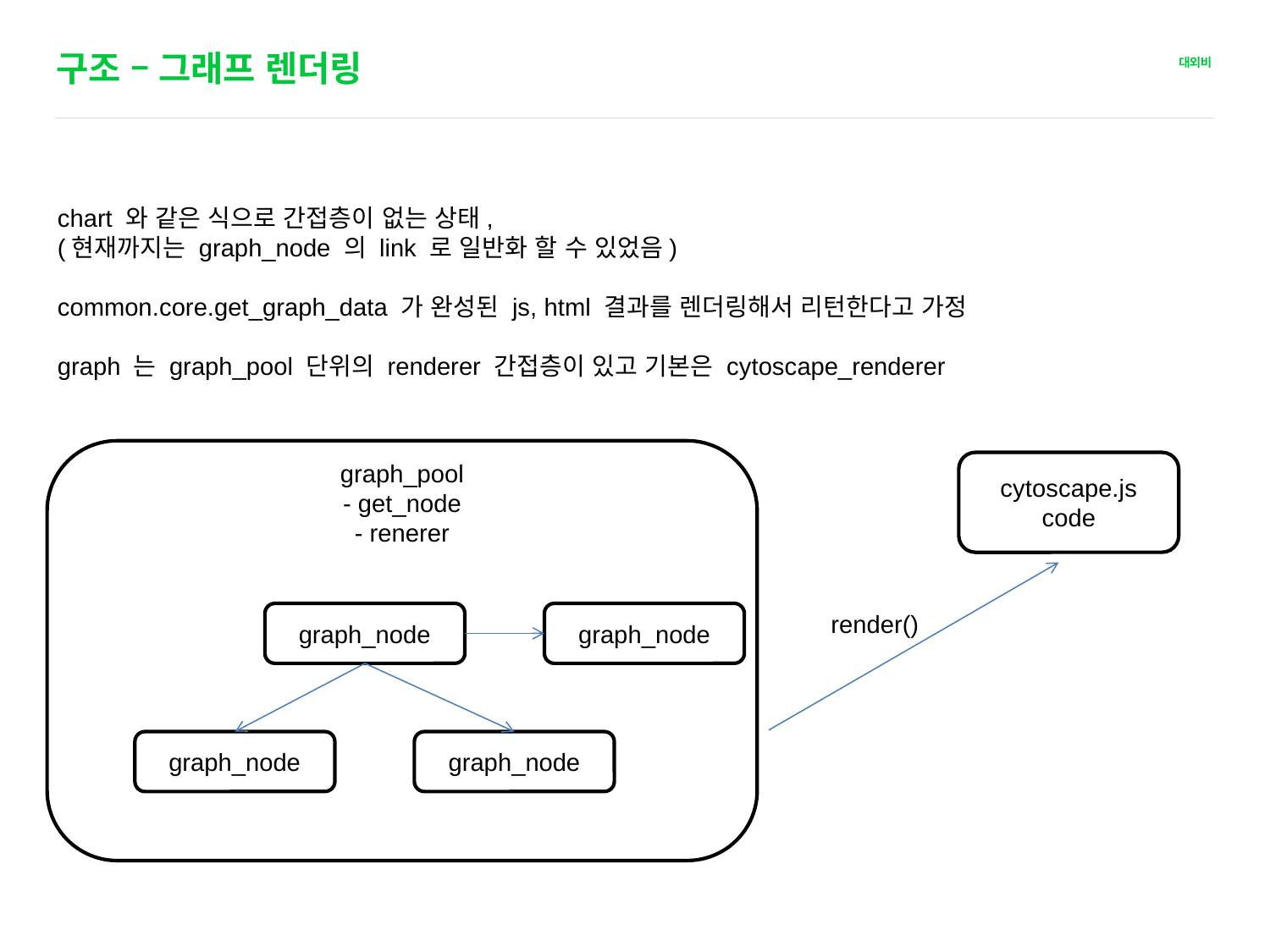

# 구조 – 그래프 렌더링
chart 와 같은 식으로 간접층이 없는 상태,
(현재까지는 graph_node 의 link 로 일반화 할 수 있었음)

common.core.get_graph_data 가 완성된 js, html 결과를 렌더링해서 리턴한다고 가정

graph 는 graph_pool 단위의 renderer 간접층이 있고 기본은 cytoscape_renderer
graph_pool
- get_node
- renerer

cytoscape.js code
render()
graph_node
graph_node
graph_node
graph_node